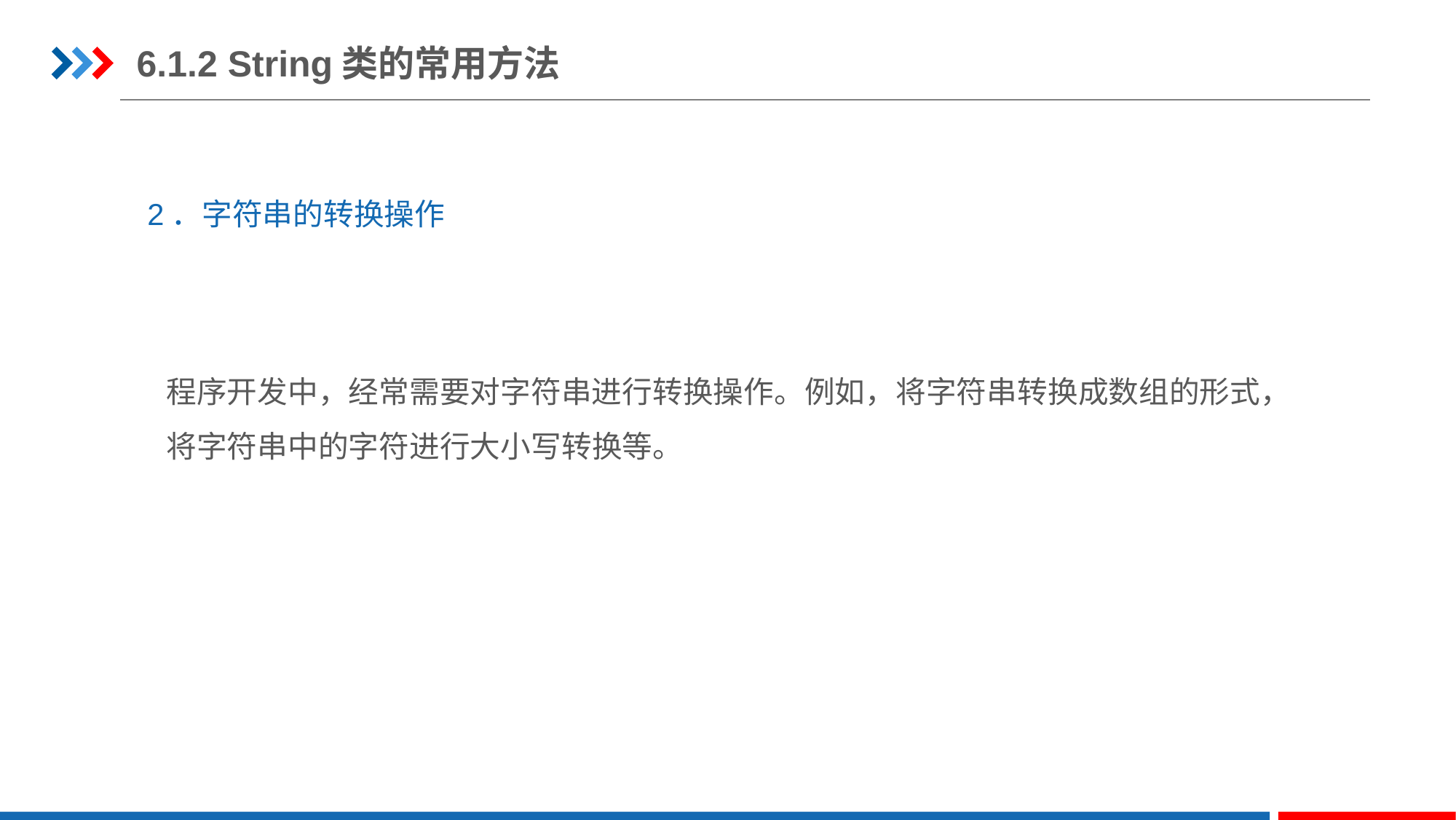

6.1.2 String类的常用方法
2．字符串的转换操作
程序开发中，经常需要对字符串进行转换操作。例如，将字符串转换成数组的形式，将字符串中的字符进行大小写转换等。